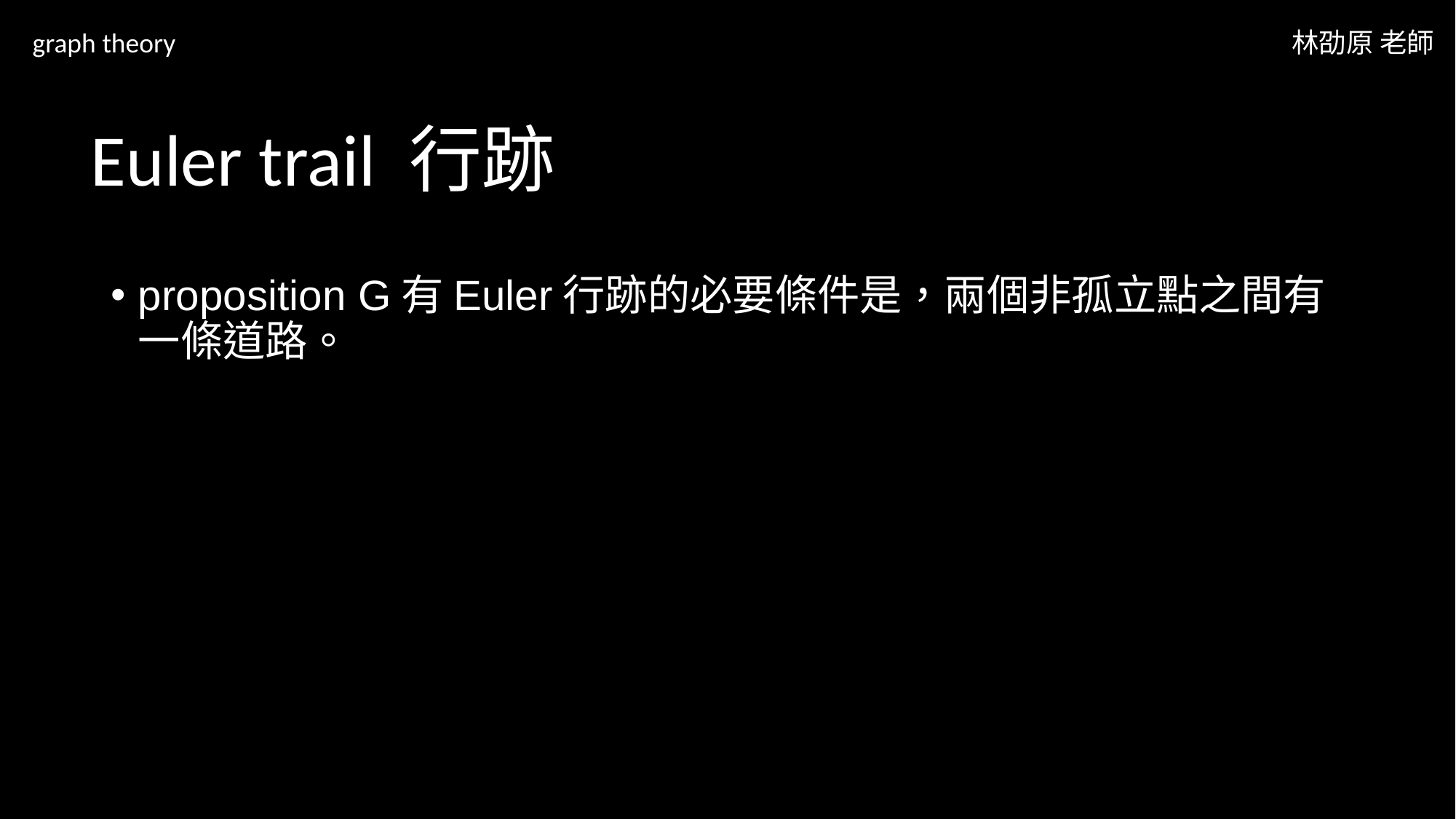

graph theory
林劭原 老師
# Euler trail 行跡
proposition G有Euler行跡的必要條件是，兩個非孤立點之間有一條道路。